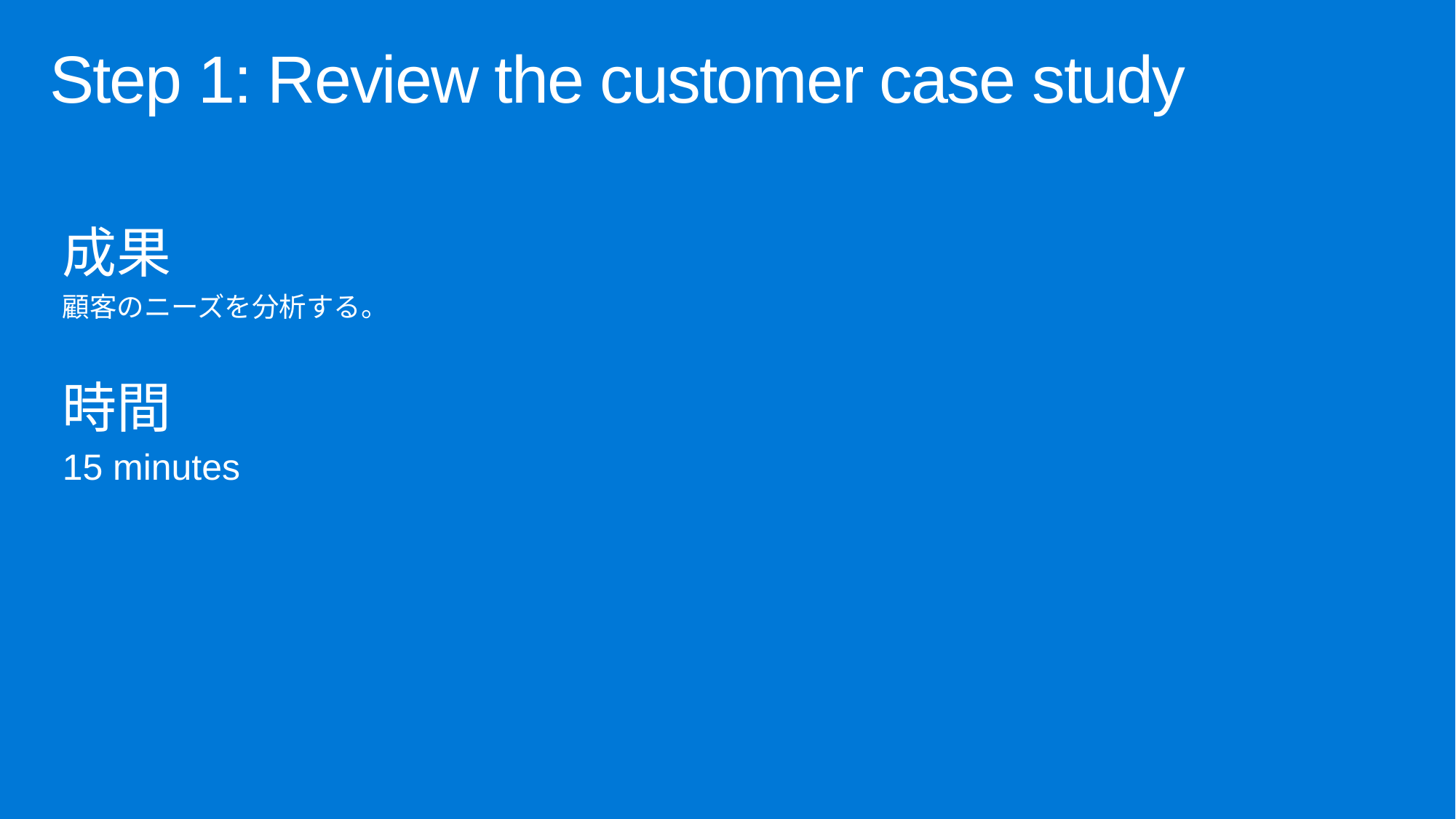

# Step 1: Review the customer case study
成果
顧客のニーズを分析する。

時間
15 minutes